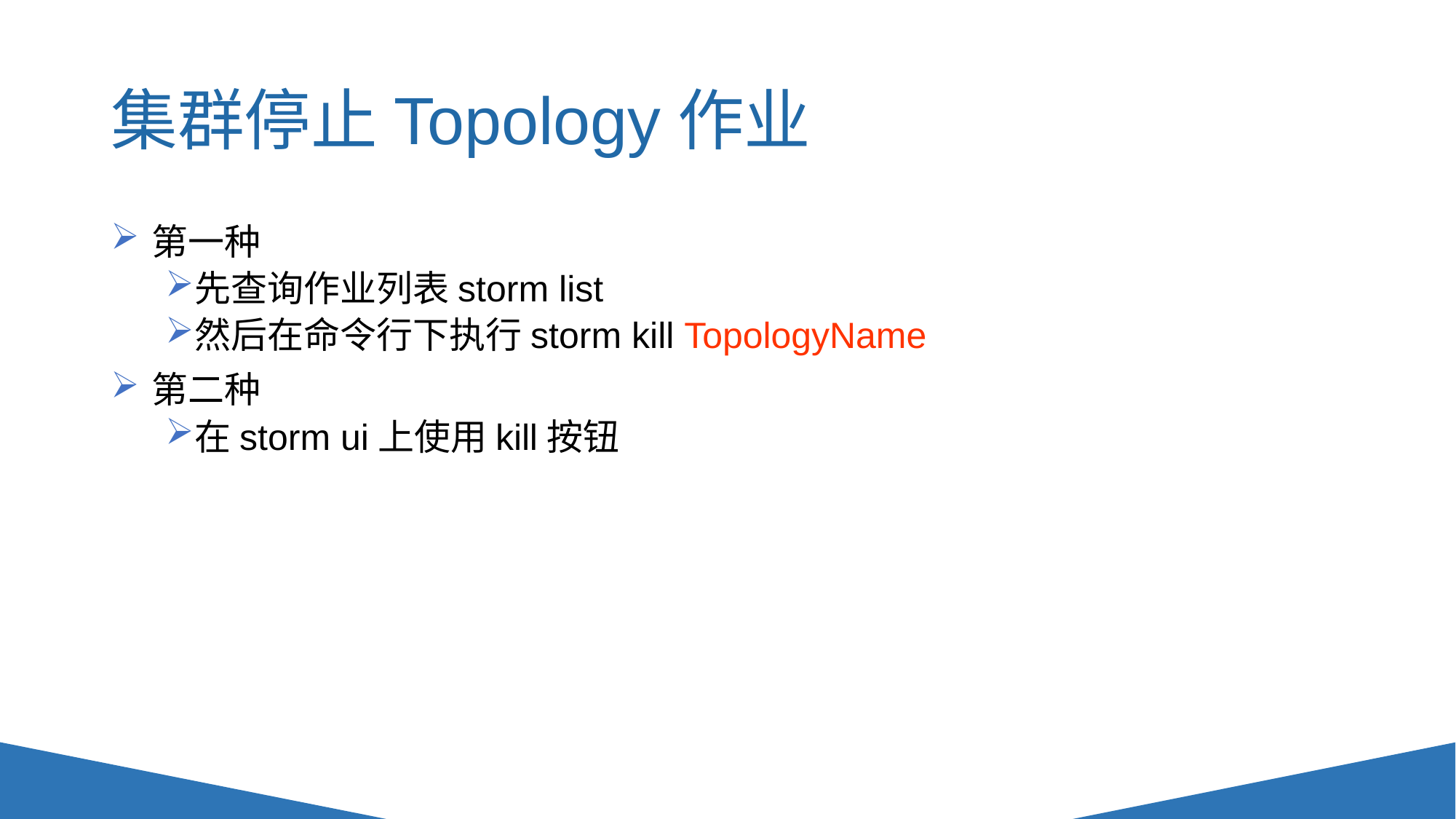

# 集群停止Topology作业
第一种
先查询作业列表storm list
然后在命令行下执行storm kill TopologyName
第二种
在storm ui上使用kill按钮